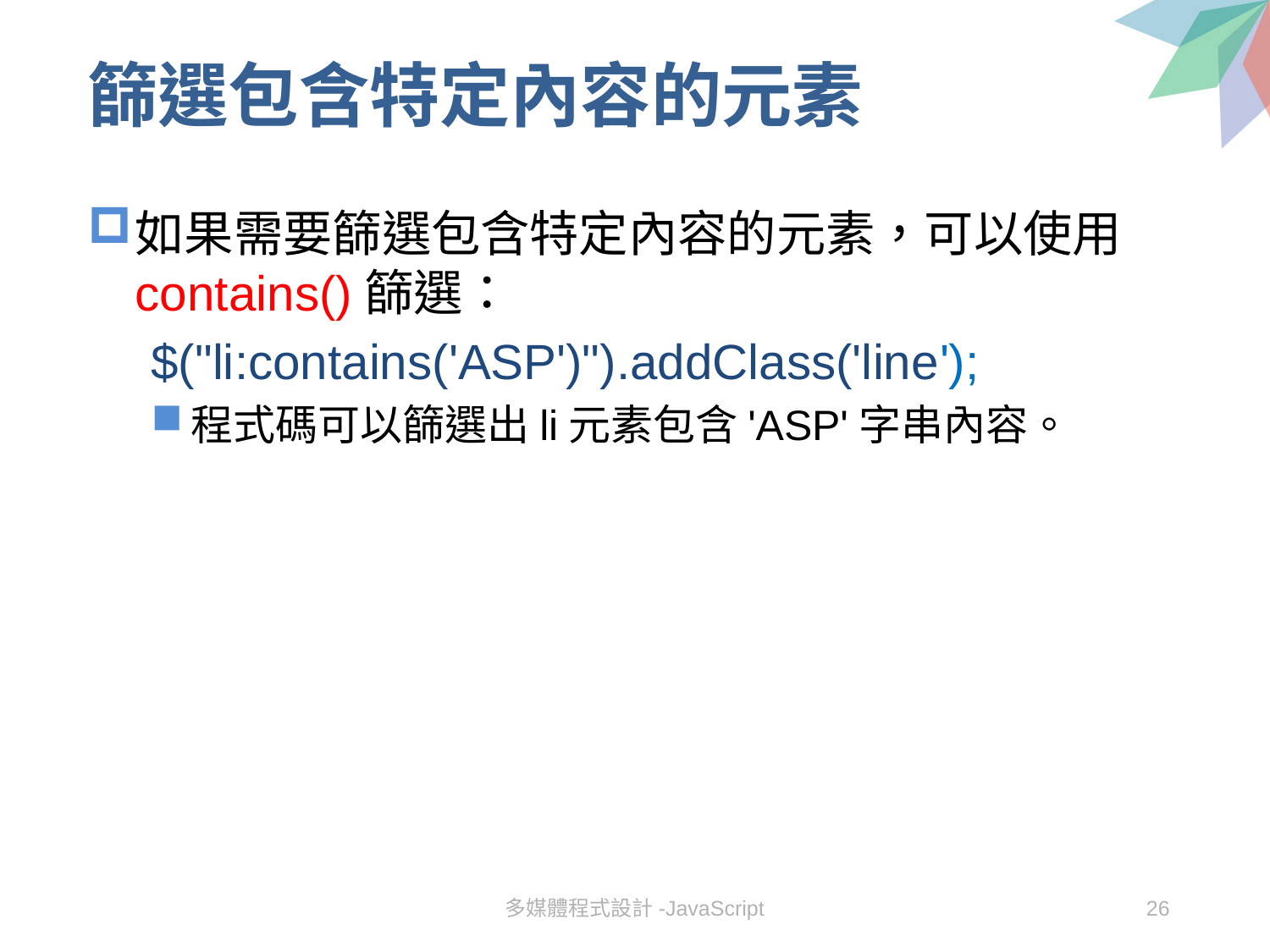

# 篩選包含特定內容的元素
如果需要篩選包含特定內容的元素，可以使用contains()篩選：
$("li:contains('ASP')").addClass('line');
程式碼可以篩選出li元素包含'ASP'字串內容。

多媒體程式設計-JavaScript
26